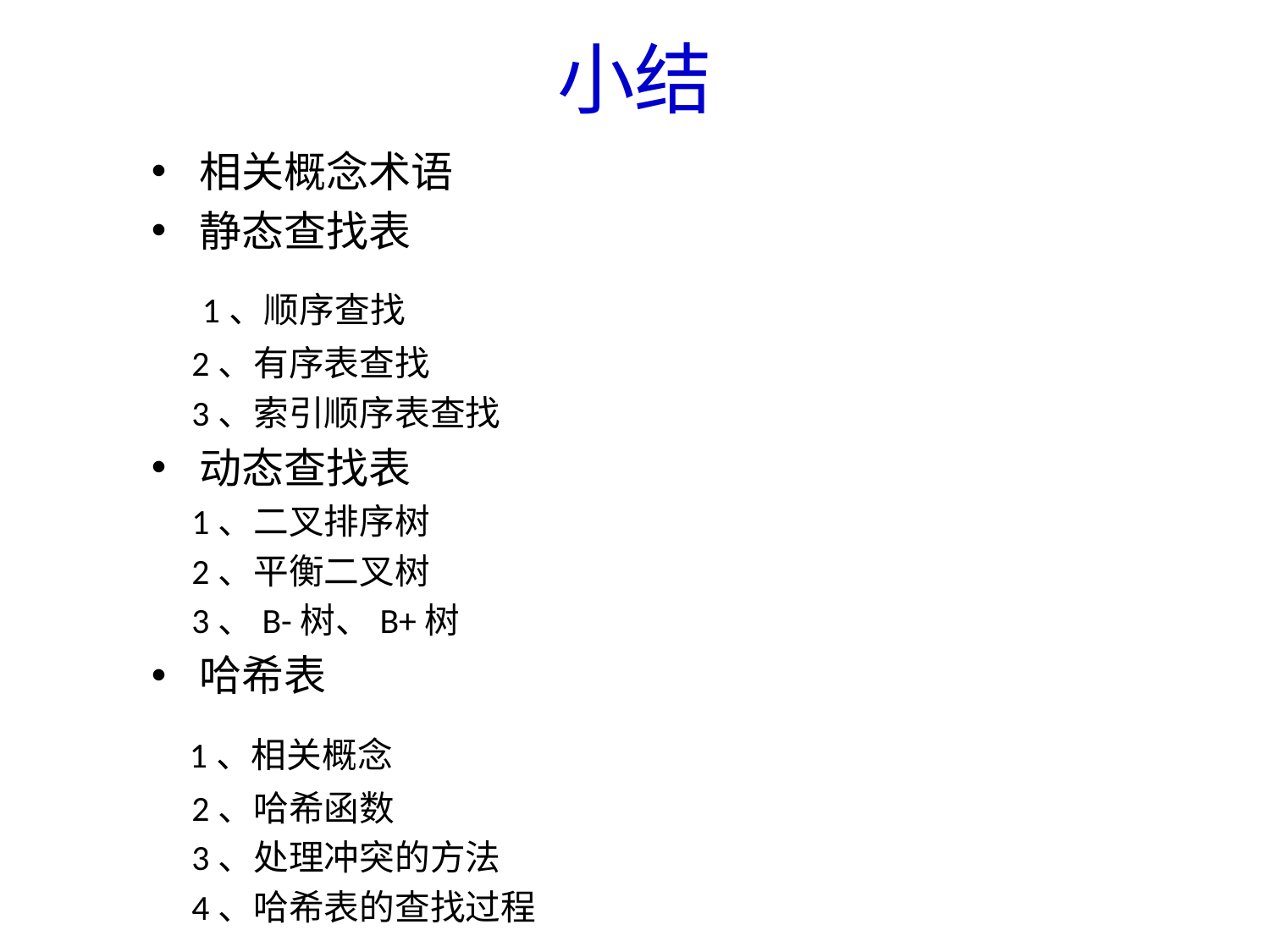

# 小结
相关概念术语
静态查找表
    1、顺序查找
     2、有序表查找
     3、索引顺序表查找
动态查找表
     1、二叉排序树
     2、平衡二叉树
     3、B-树、B+树
哈希表
   1、相关概念
     2、哈希函数
     3、处理冲突的方法
     4、哈希表的查找过程